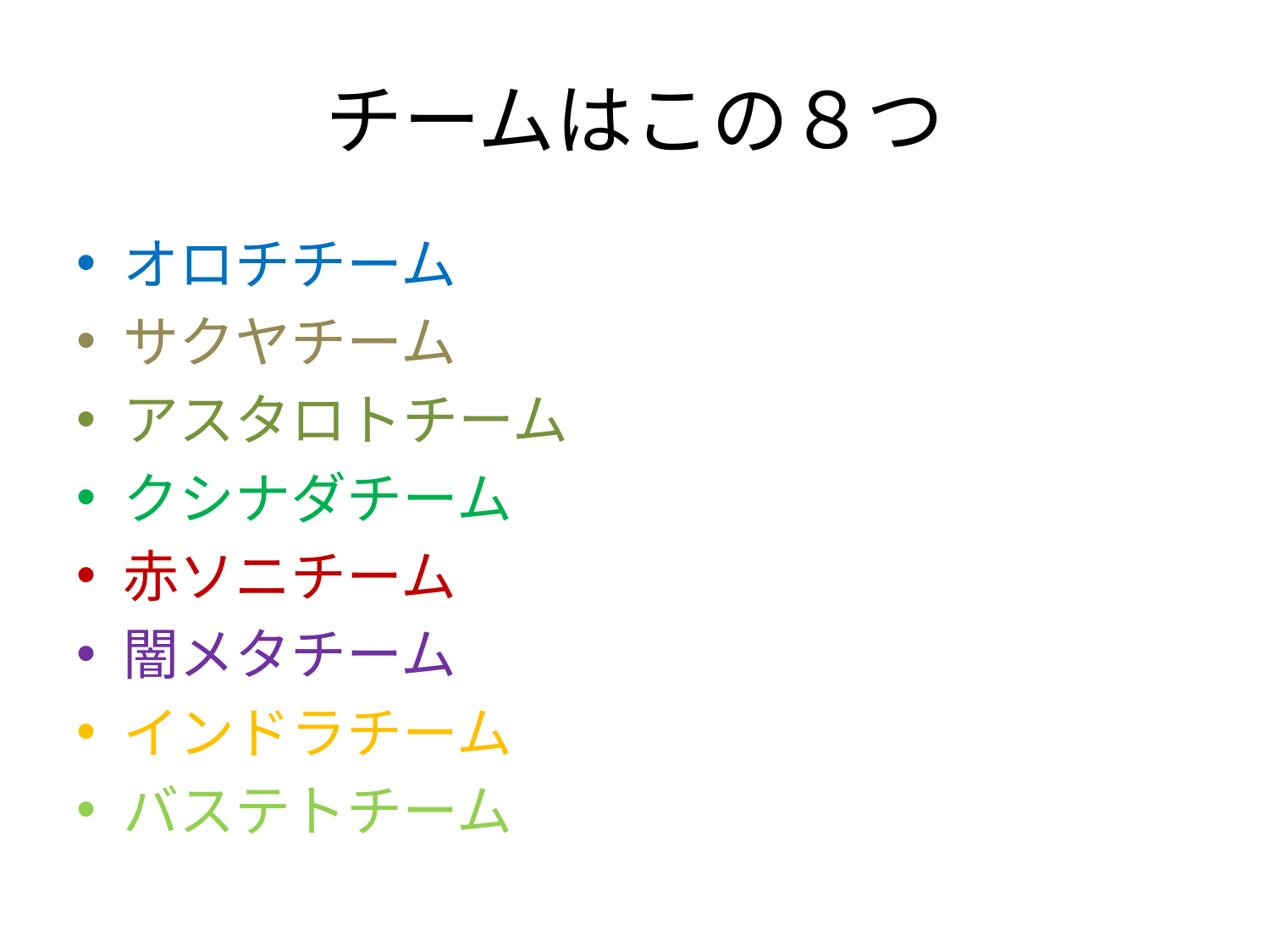

# チームはこの８つ
オロチチーム
サクヤチーム
アスタロトチーム
クシナダチーム
赤ソニチーム
闇メタチーム
インドラチーム
バステトチーム